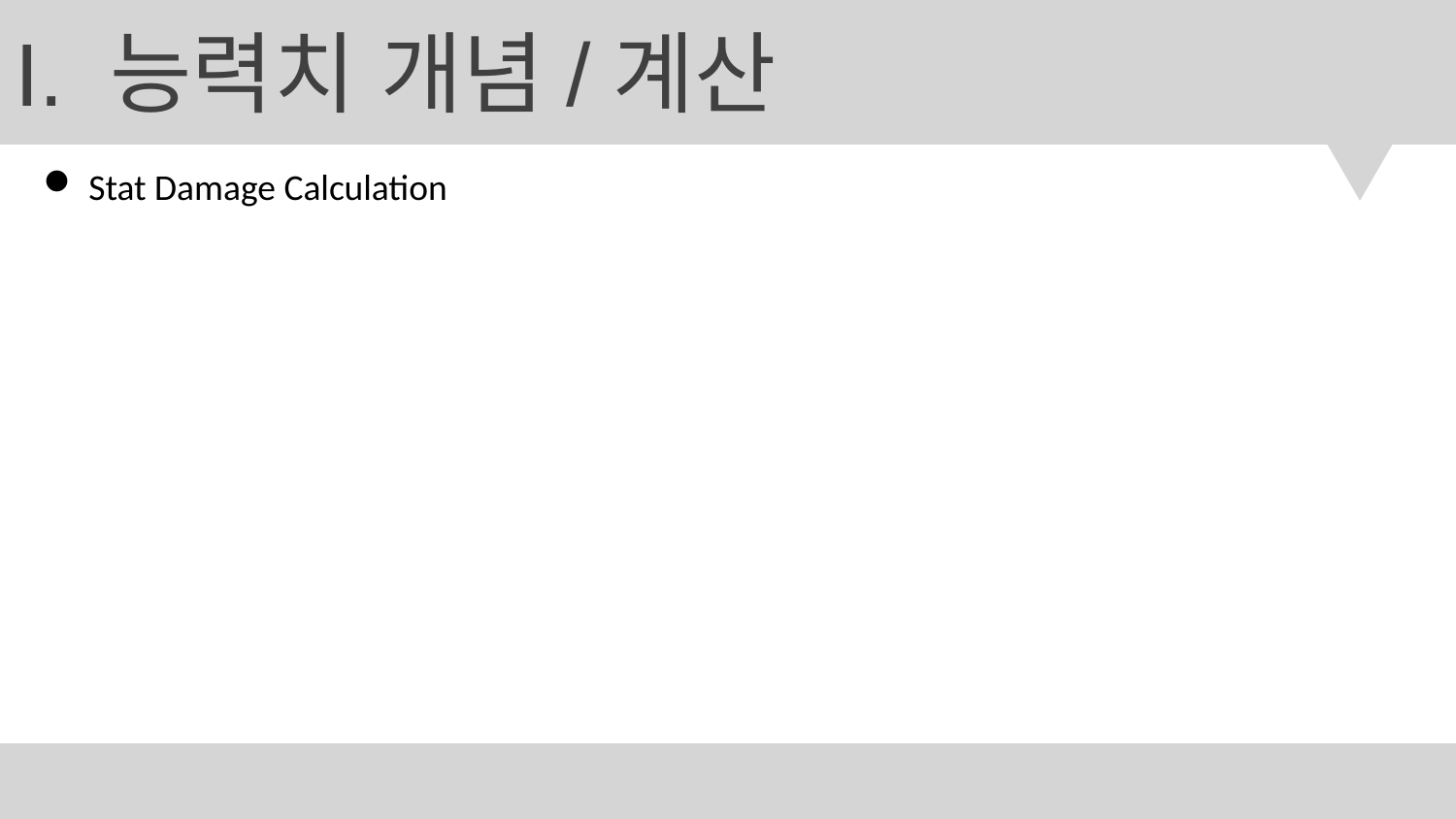

# I. 능력치 개념/계산
Stat Damage Calculation